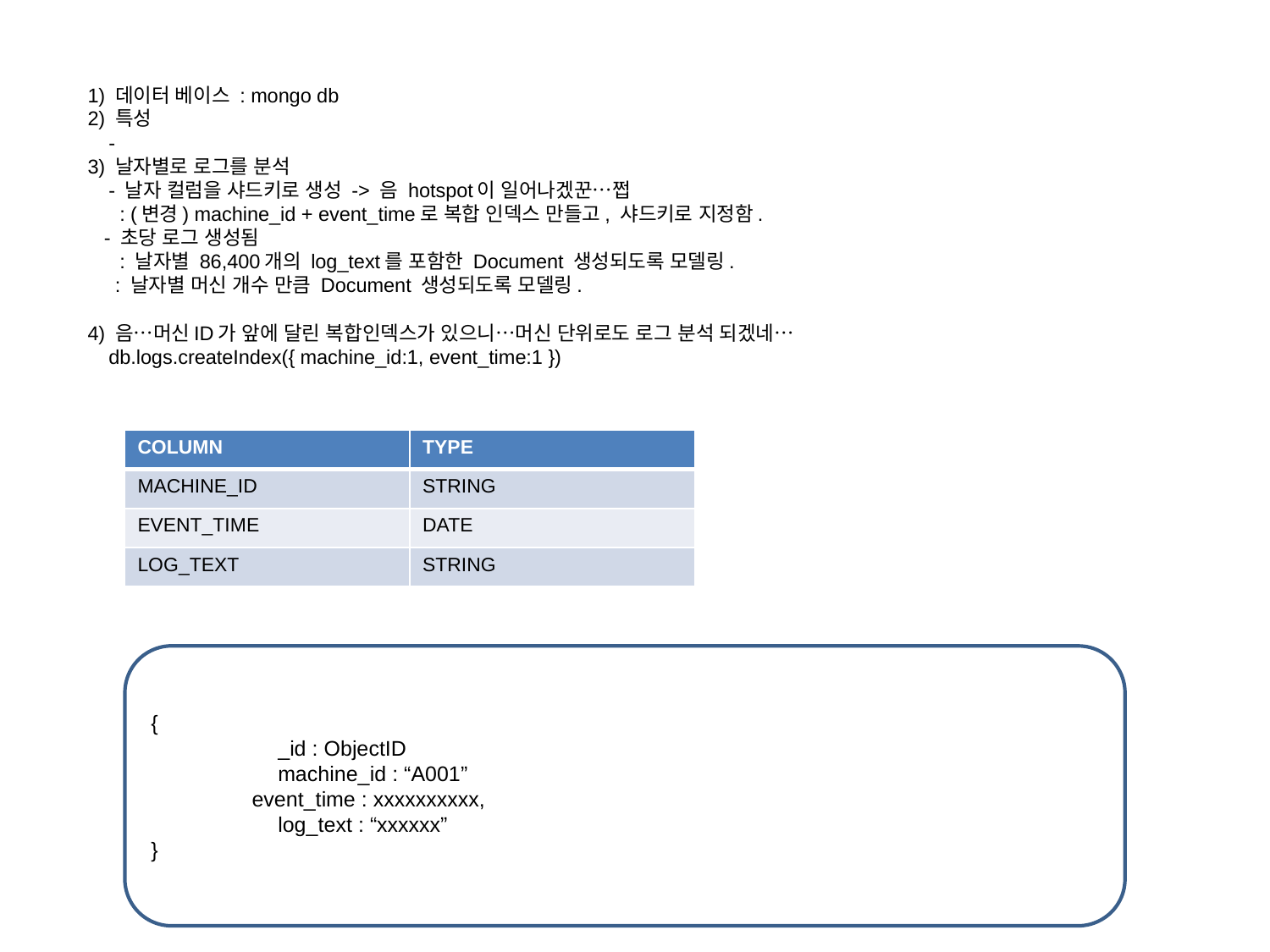

# 1) 데이터 베이스 : mongo db 2) 특성 - 3) 날자별로 로그를 분석 - 날자 컬럼을 샤드키로 생성 -> 음 hotspot이 일어나겠꾼…쩝 : (변경) machine_id + event_time로 복합 인덱스 만들고, 샤드키로 지정함. - 초당 로그 생성됨 : 날자별 86,400개의 log_text를 포함한 Document 생성되도록 모델링. : 날자별 머신 개수 만큼 Document 생성되도록 모델링. 4) 음…머신ID가 앞에 달린 복합인덱스가 있으니…머신 단위로도 로그 분석 되겠네… db.logs.createIndex({ machine_id:1, event_time:1 })
| COLUMN | TYPE |
| --- | --- |
| MACHINE\_ID | STRING |
| EVENT\_TIME | DATE |
| LOG\_TEXT | STRING |
{
	_id : ObjectID
	machine_id : “A001”
                 event_time : xxxxxxxxxx,
	log_text : “xxxxxx”
}